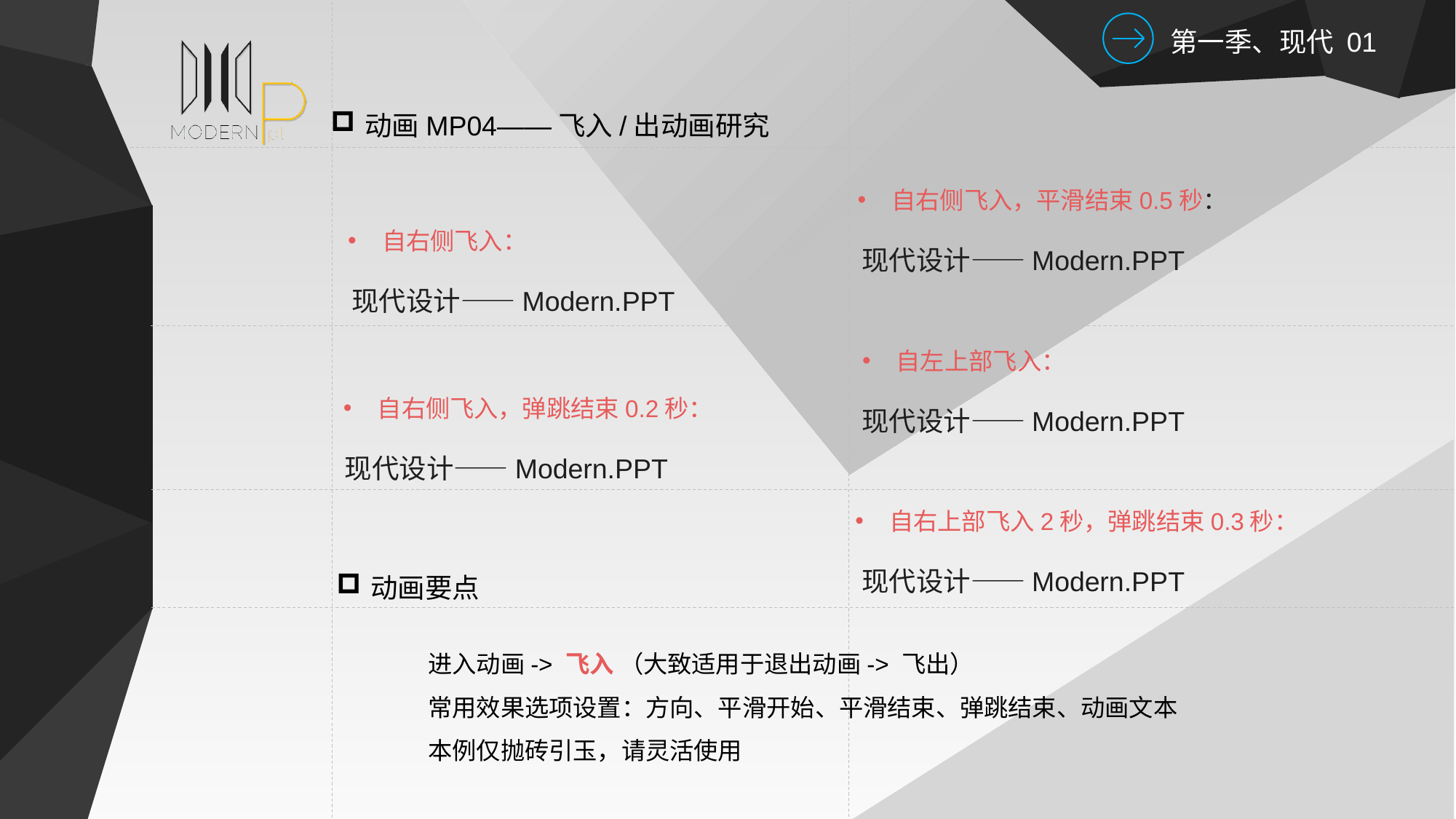

动画MP04——飞入/出动画研究
自右侧飞入，平滑结束0.5秒：
自右侧飞入：
现代设计——Modern.PPT
现代设计——Modern.PPT
自左上部飞入：
自右侧飞入，弹跳结束0.2秒：
现代设计——Modern.PPT
现代设计——Modern.PPT
自右上部飞入2秒，弹跳结束0.3秒：
现代设计——Modern.PPT
动画要点
进入动画-> 飞入 （大致适用于退出动画-> 飞出）
常用效果选项设置：方向、平滑开始、平滑结束、弹跳结束、动画文本
本例仅抛砖引玉，请灵活使用